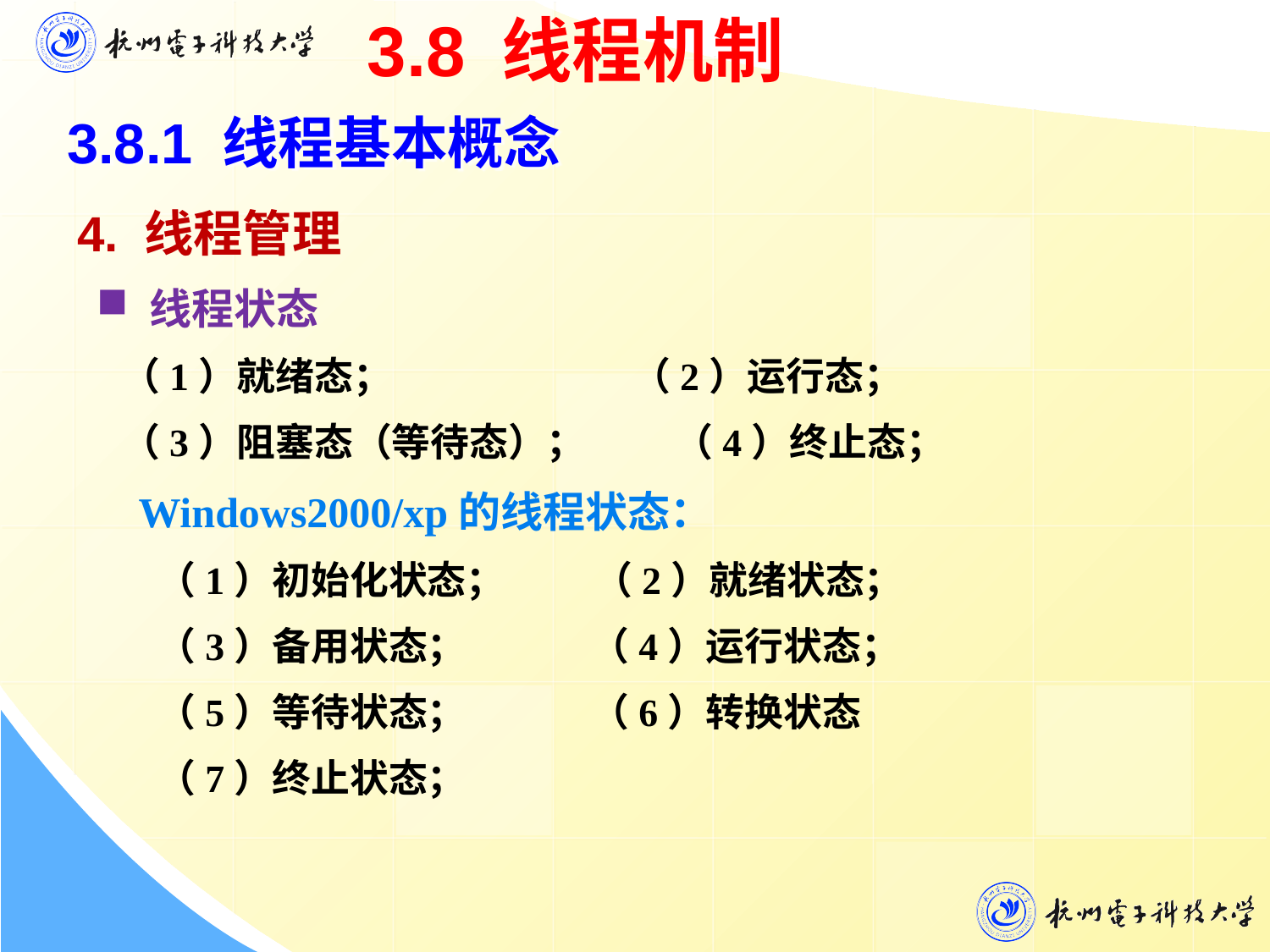

3.8 线程机制
3.8.1 线程基本概念
4. 线程管理
 线程状态
   （1）就绪态；                           （2）运行态；
   （3）阻塞态（等待态）；          （4）终止态；
     Windows2000/xp的线程状态：
       （1）初始化状态；          （2）就绪状态；
       （3）备用状态；              （4）运行状态；
       （5）等待状态；              （6）转换状态
       （7）终止状态；